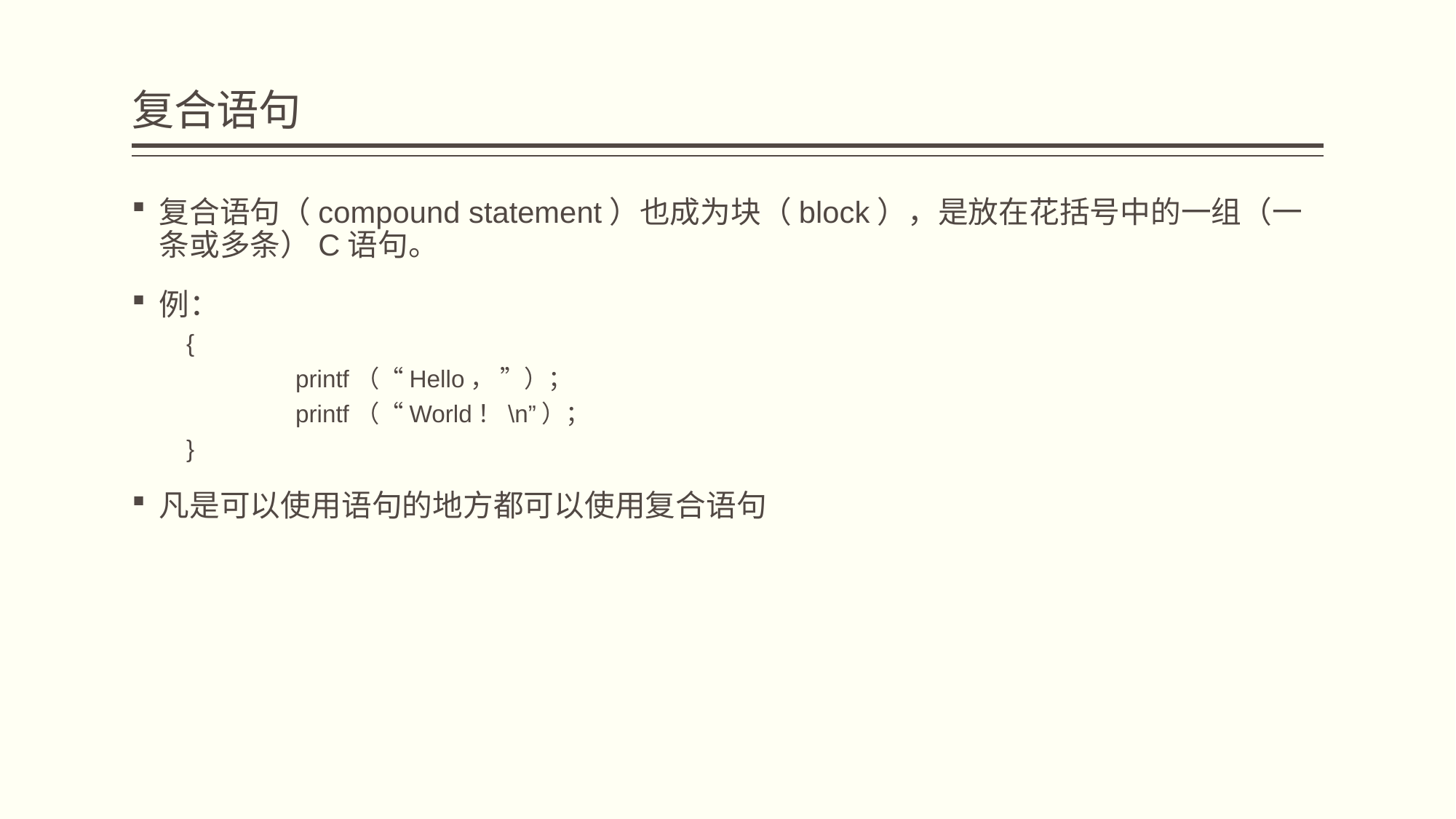

# 复合语句
复合语句（compound statement）也成为块（block），是放在花括号中的一组（一条或多条）C语句。
例：
{
	printf（“Hello， ”）；
	printf（“World！\n”）；
}
凡是可以使用语句的地方都可以使用复合语句